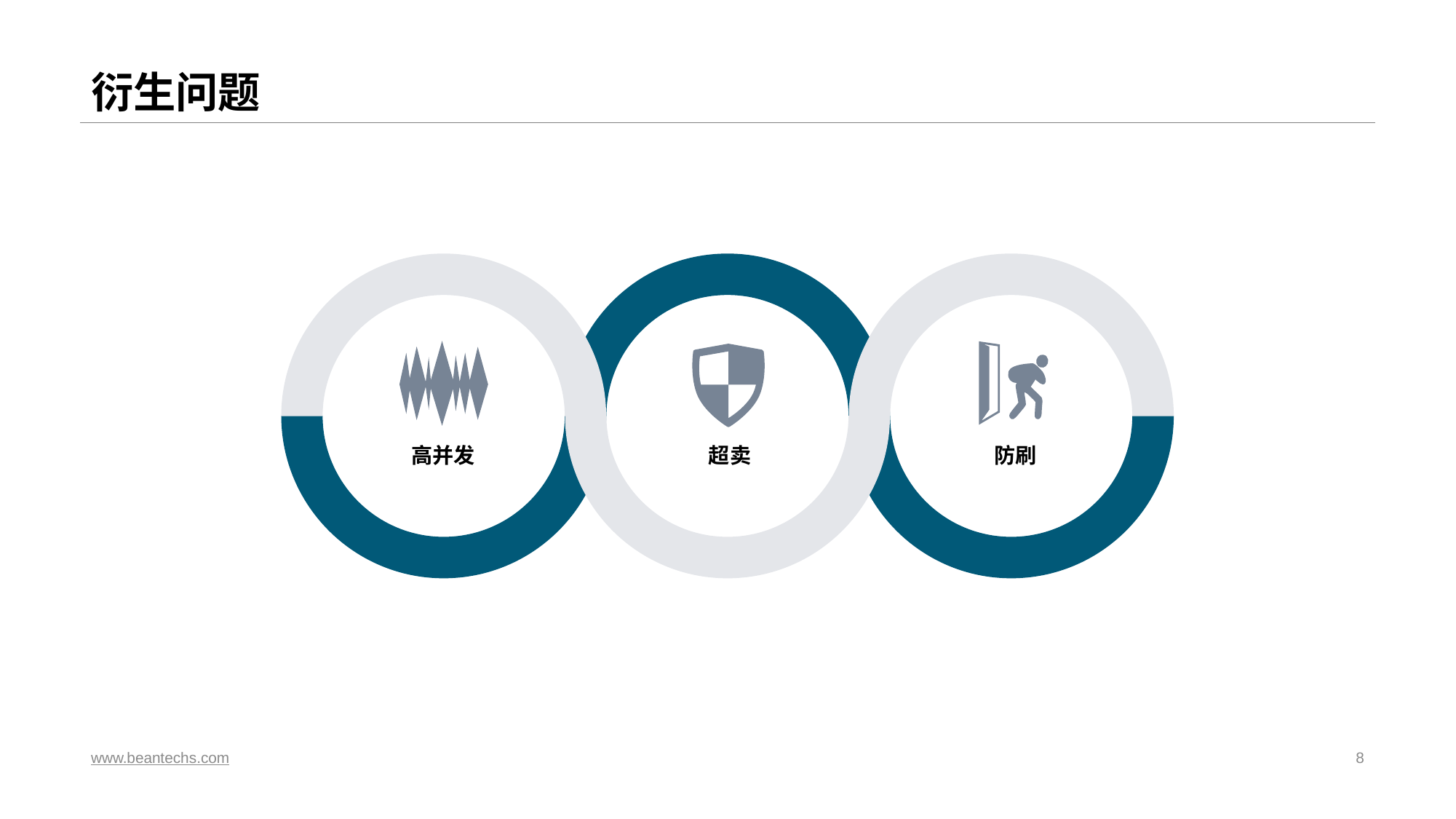

# 衍生问题

高并发
超卖
防刷

www.beantechs.com
8